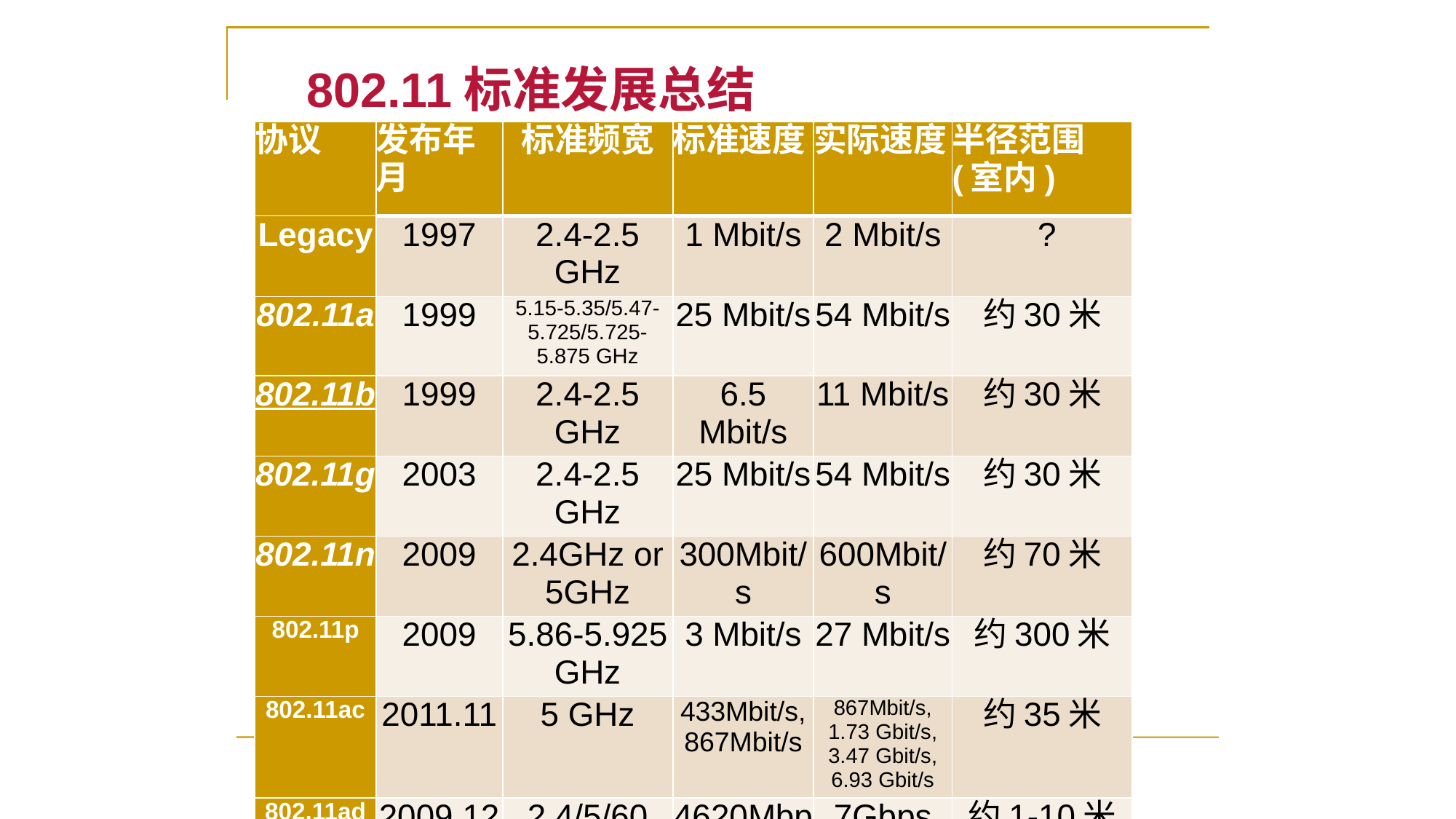

802.11标准发展总结
| 协议 | 发布年月 | 标准频宽 | 标准速度 | 实际速度 | 半径范围(室内) |
| --- | --- | --- | --- | --- | --- |
| Legacy | 1997 | 2.4-2.5 GHz | 1 Mbit/s | 2 Mbit/s | ? |
| 802.11a | 1999 | 5.15-5.35/5.47-5.725/5.725-5.875 GHz | 25 Mbit/s | 54 Mbit/s | 约30米 |
| 802.11b | 1999 | 2.4-2.5 GHz | 6.5 Mbit/s | 11 Mbit/s | 约30米 |
| 802.11g | 2003 | 2.4-2.5 GHz | 25 Mbit/s | 54 Mbit/s | 约30米 |
| 802.11n | 2009 | 2.4GHz or 5GHz | 300Mbit/s | 600Mbit/s | 约70米 |
| 802.11p | 2009 | 5.86-5.925 GHz | 3 Mbit/s | 27 Mbit/s | 约300米 |
| 802.11ac | 2011.11 | 5 GHz | 433Mbit/s, 867Mbit/s | 867Mbit/s, 1.73 Gbit/s, 3.47 Gbit/s, 6.93 Gbit/s | 约35米 |
| 802.11ad | 2009.12 | 2.4/5/60 GHz | 4620Mbps | 7Gbps | 约1-10米 |